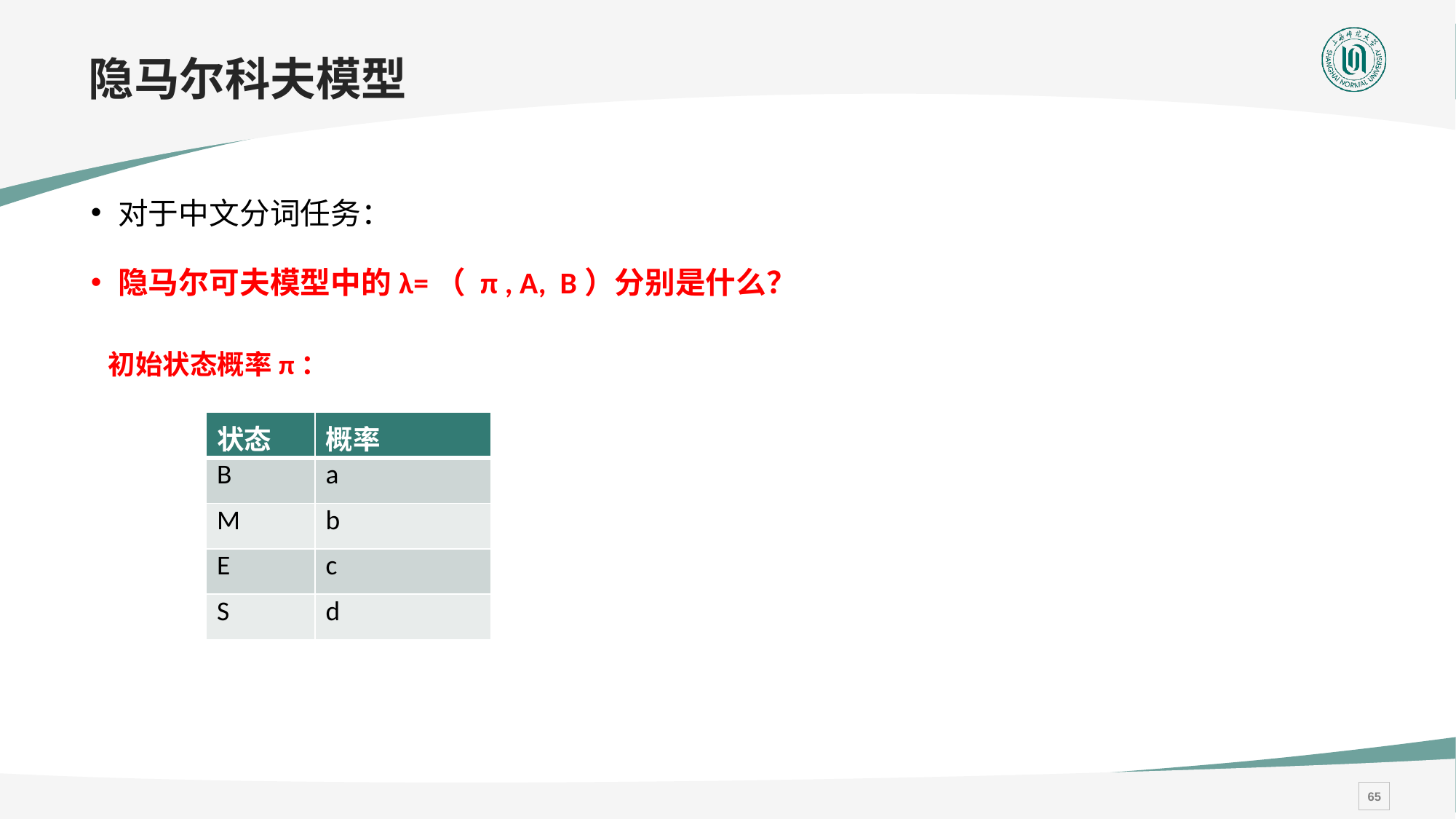

# 隐马尔科夫模型
对于中文分词任务：
隐马尔可夫模型中的λ=（ π , A,  B）分别是什么？

初始状态概率π：
| 状态 | 概率 |
| --- | --- |
| B | a |
| M | b |
| E | c |
| S | d |